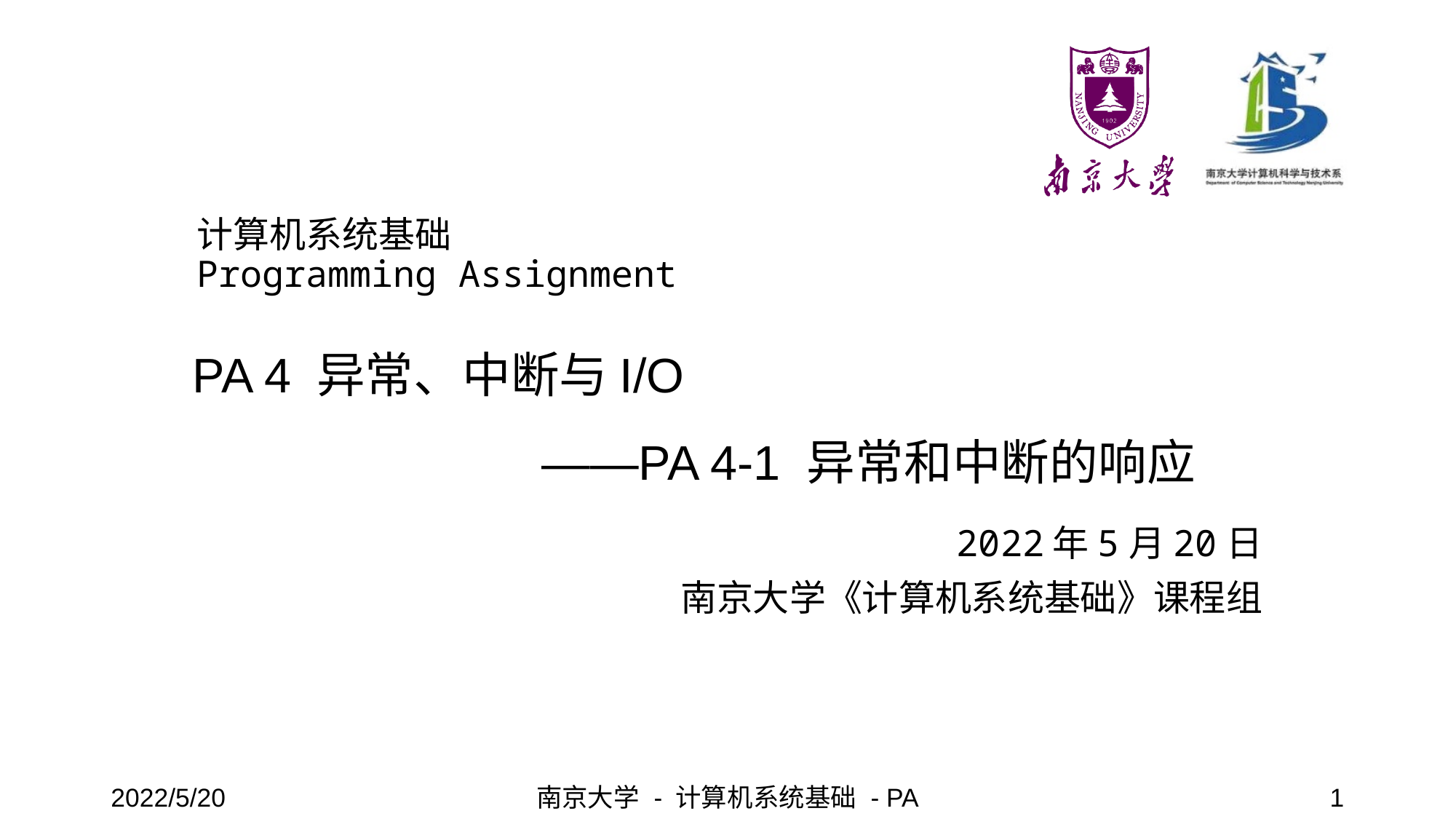

计算机系统基础
Programming Assignment
# PA 4 异常、中断与I/O ——PA 4-1 异常和中断的响应
2022年5月20日
南京大学《计算机系统基础》课程组
2022/5/20
南京大学 - 计算机系统基础 - PA
1